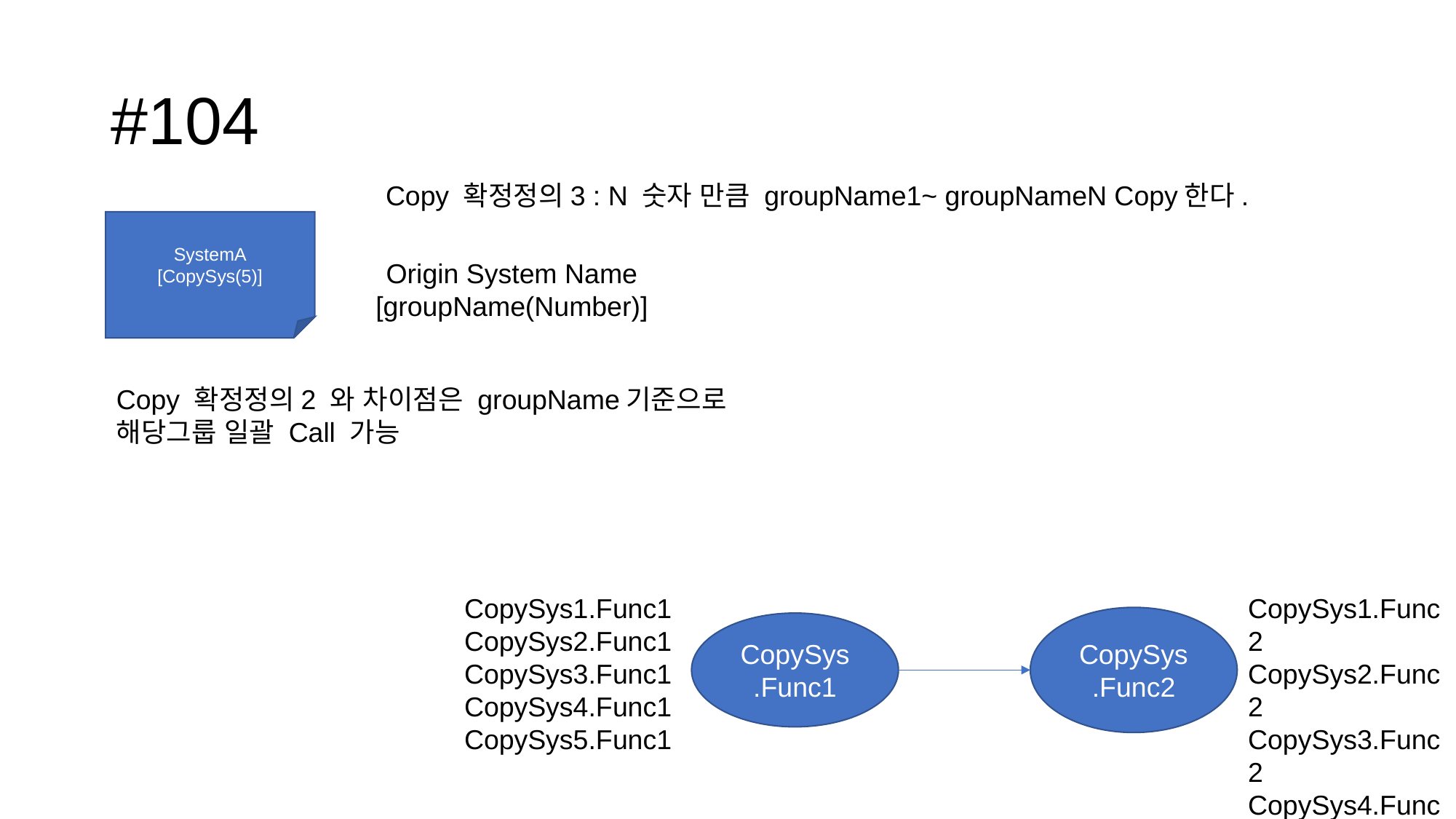

# #104
Copy 확정정의3 : N 숫자 만큼 groupName1~ groupNameN Copy한다.
SystemA
[CopySys(5)]
Origin System Name
[groupName(Number)]
Copy 확정정의2 와 차이점은 groupName기준으로 해당그룹 일괄 Call 가능
CopySys1.Func1
CopySys2.Func1
CopySys3.Func1
CopySys4.Func1
CopySys5.Func1

CopySys1.Func2
CopySys2.Func2
CopySys3.Func2
CopySys4.Func2
CopySys5.Func2

CopySys
.Func2
CopySys
.Func1